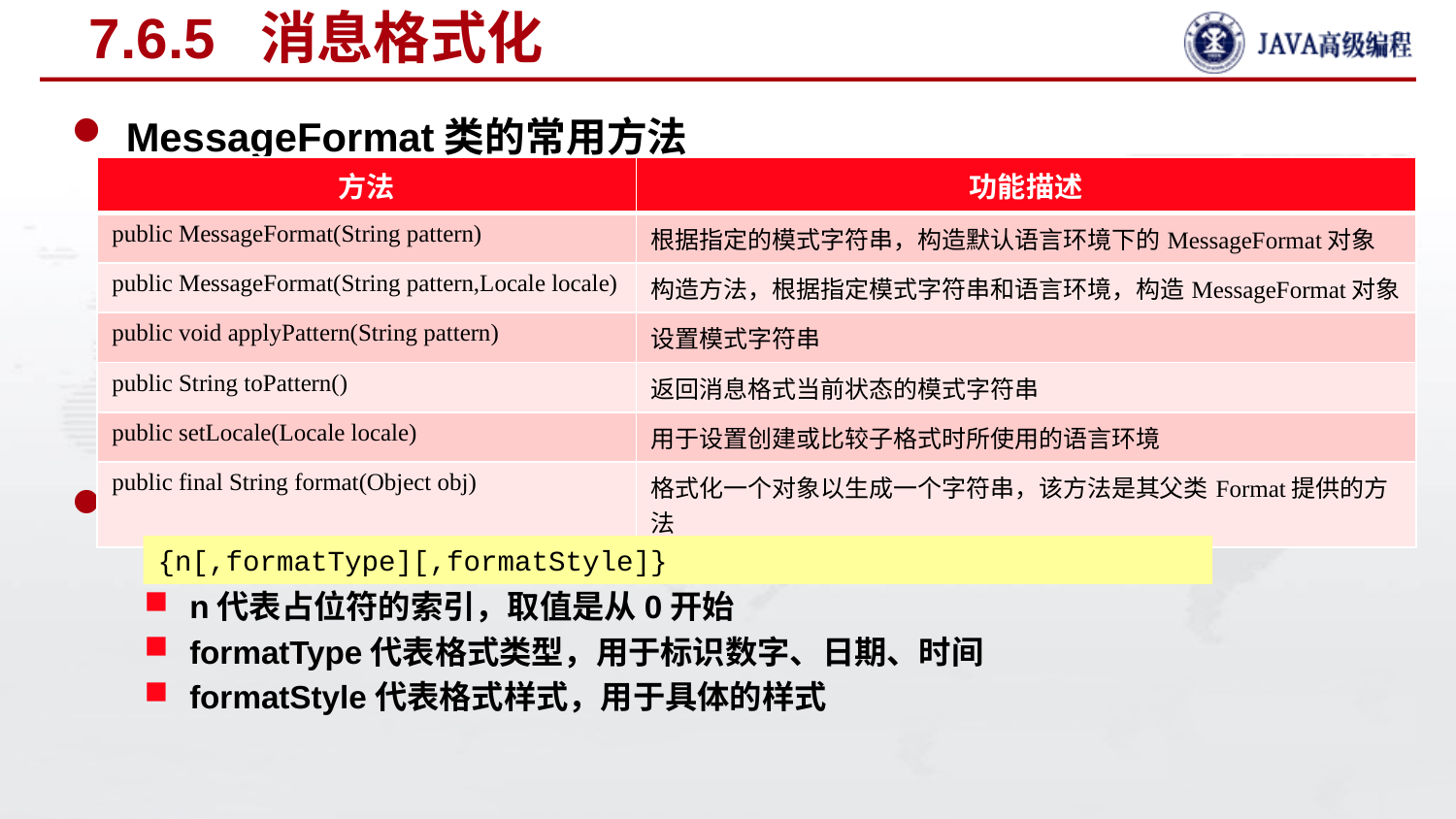

# 7.6.5  消息格式化
MessageFormat类的常用方法

pattern参数是一个带占位符的模式字符串，其语法格式

n代表占位符的索引，取值是从0开始
formatType代表格式类型，用于标识数字、日期、时间
formatStyle代表格式样式，用于具体的样式

| 方法 | 功能描述 |
| --- | --- |
| public MessageFormat(String pattern) | 根据指定的模式字符串，构造默认语言环境下的MessageFormat对象 |
| public MessageFormat(String pattern,Locale locale) | 构造方法，根据指定模式字符串和语言环境，构造MessageFormat对象 |
| public void applyPattern(String pattern) | 设置模式字符串 |
| public String toPattern() | 返回消息格式当前状态的模式字符串 |
| public setLocale(Locale locale) | 用于设置创建或比较子格式时所使用的语言环境 |
| public final String format(Object obj) | 格式化一个对象以生成一个字符串，该方法是其父类Format提供的方法 |
{n[,formatType][,formatStyle]}